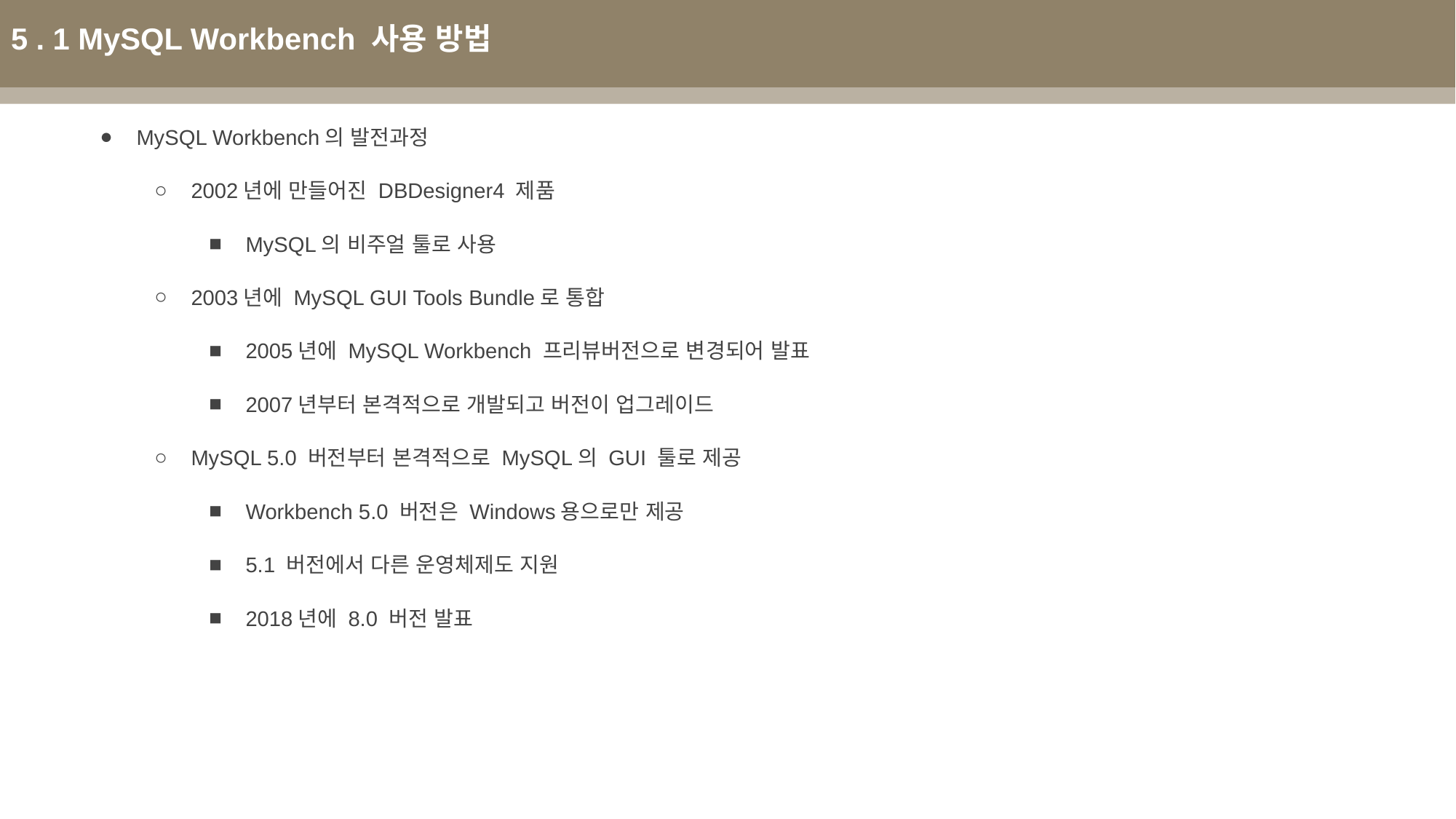

5 . 1 MySQL Workbench 사용 방법
MySQL Workbench의 발전과정
2002년에 만들어진 DBDesigner4 제품
MySQL의 비주얼 툴로 사용
2003년에 MySQL GUI Tools Bundle로 통합
2005년에 MySQL Workbench 프리뷰버전으로 변경되어 발표
2007년부터 본격적으로 개발되고 버전이 업그레이드
MySQL 5.0 버전부터 본격적으로 MySQL의 GUI 툴로 제공
Workbench 5.0 버전은 Windows용으로만 제공
5.1 버전에서 다른 운영체제도 지원
2018년에 8.0 버전 발표